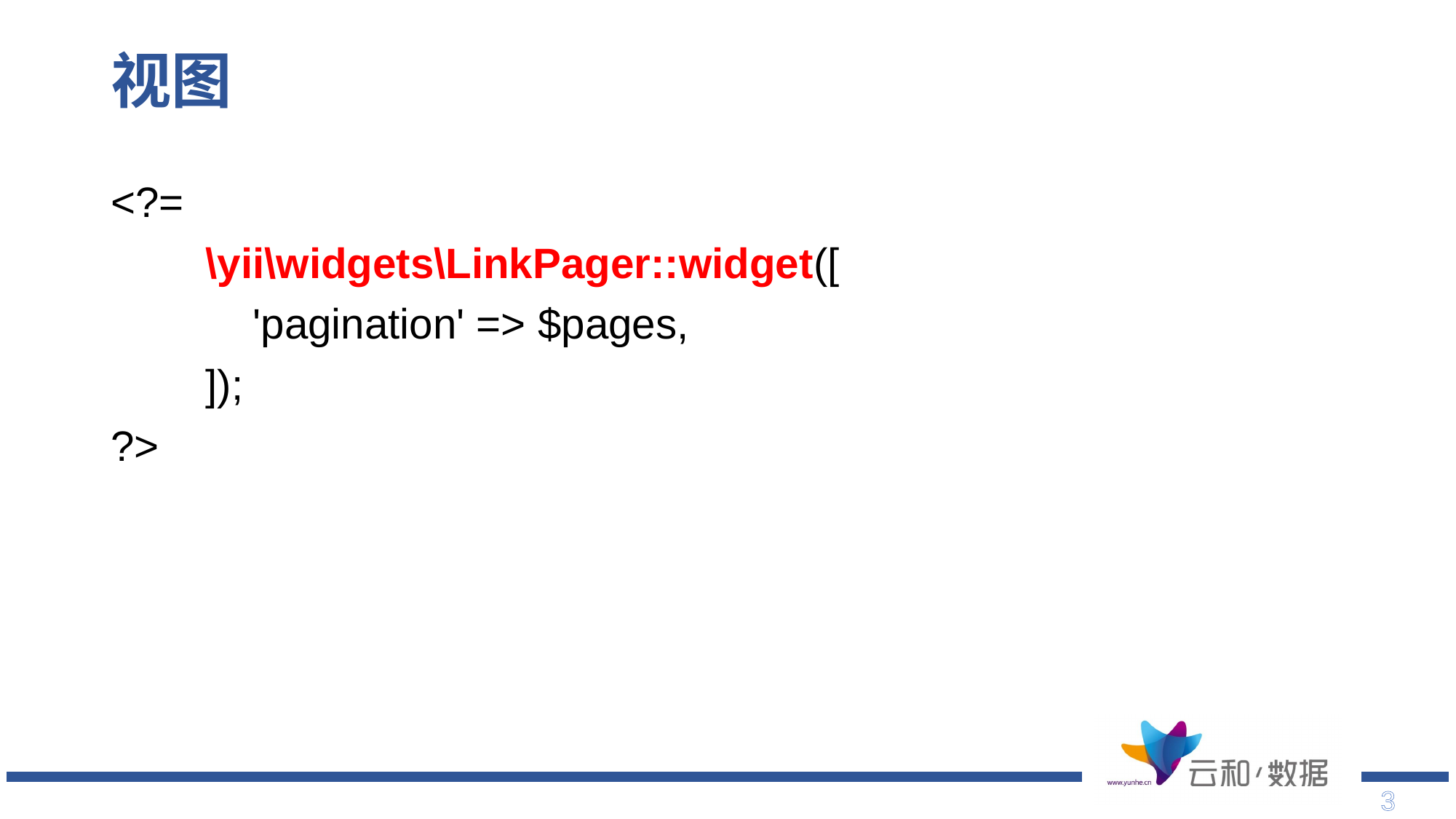

# 视图
<?=
        \yii\widgets\LinkPager::widget([
            'pagination' => $pages,
        ]);
?>